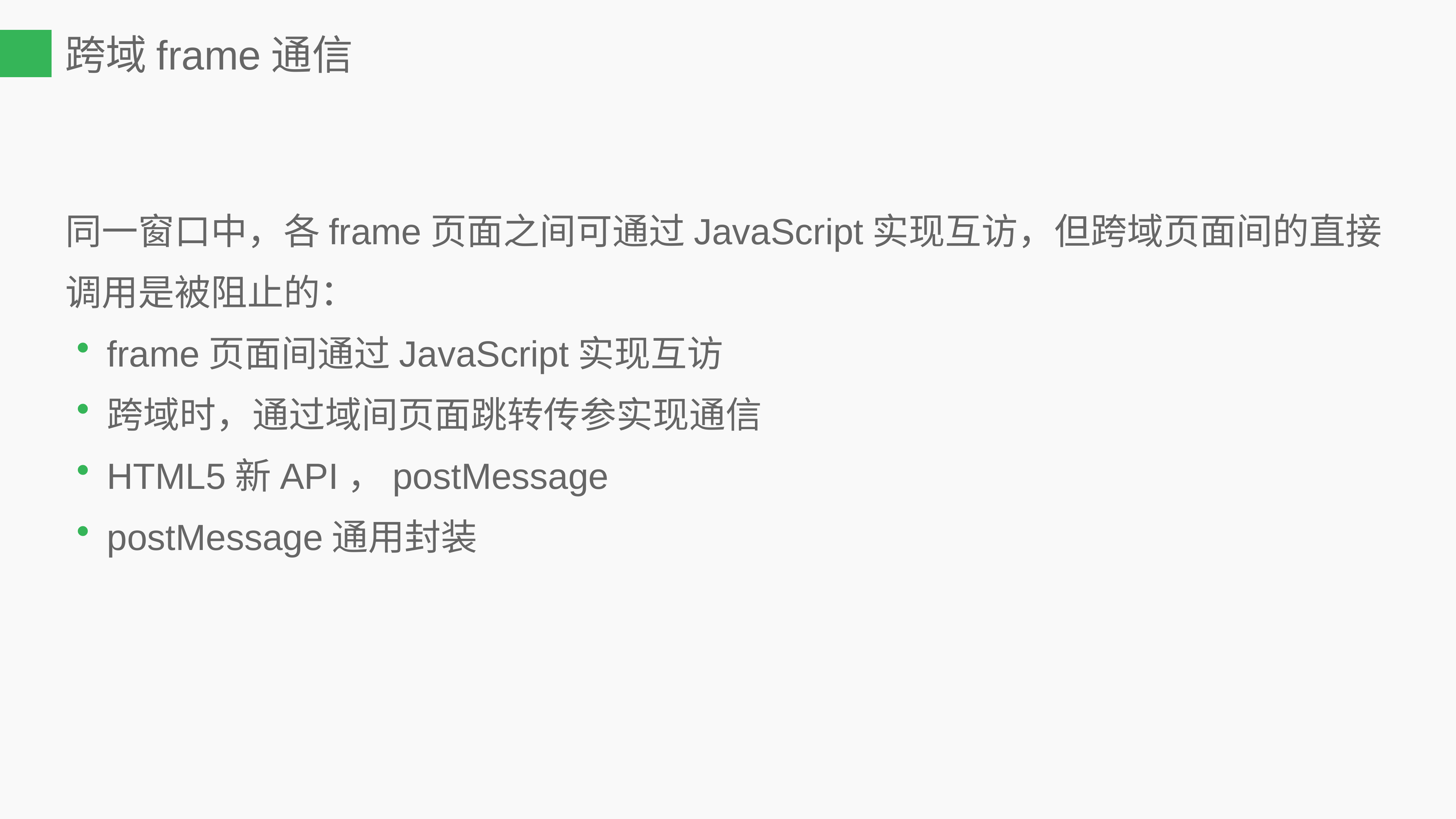

跨域frame通信

同一窗口中，各frame页面之间可通过JavaScript实现互访，但跨域页面间的直接调用是被阻止的：
frame页面间通过JavaScript实现互访
跨域时，通过域间页面跳转传参实现通信
HTML5新API，postMessage
postMessage通用封装